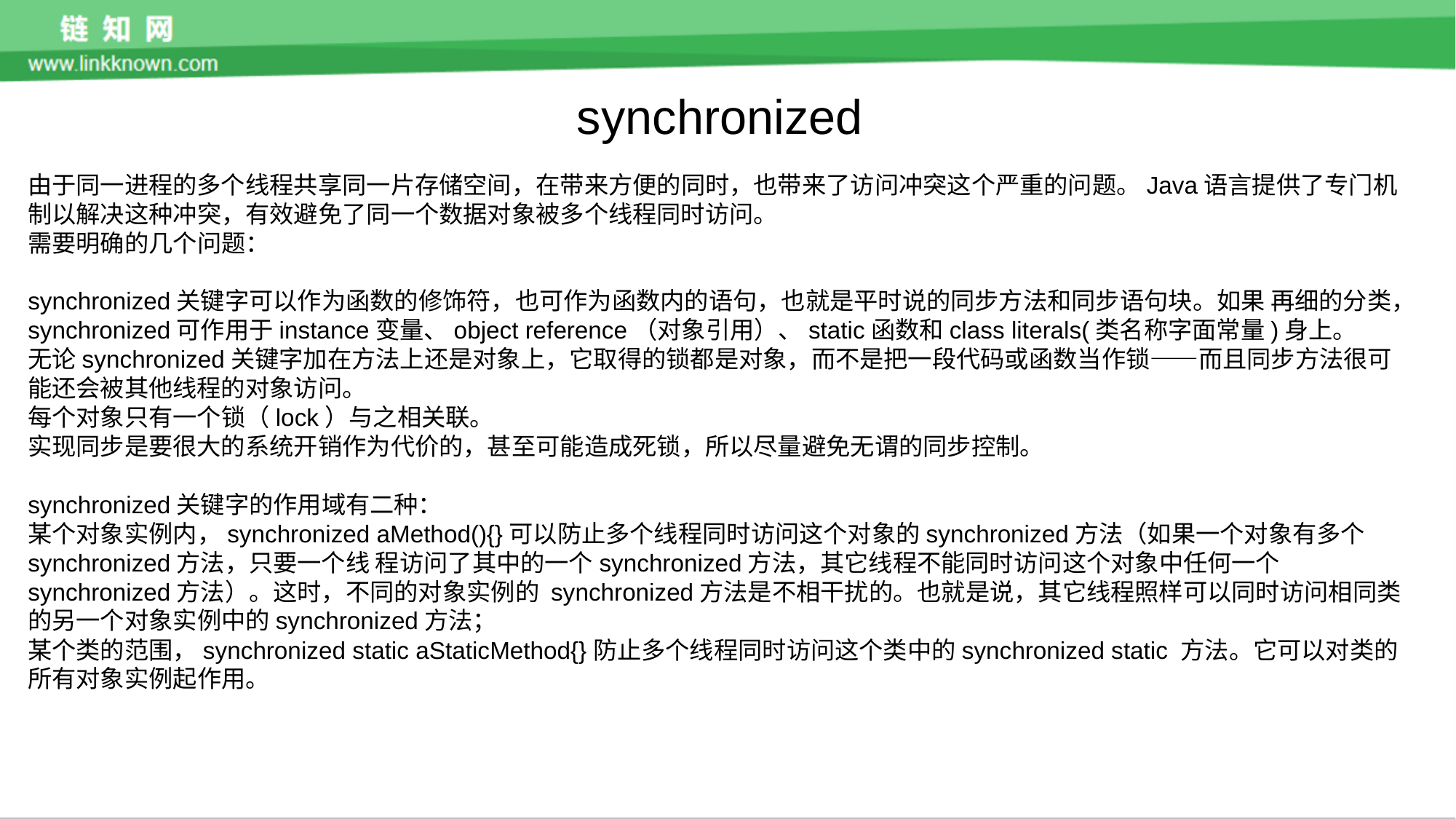

synchronized
由于同一进程的多个线程共享同一片存储空间，在带来方便的同时，也带来了访问冲突这个严重的问题。Java语言提供了专门机制以解决这种冲突，有效避免了同一个数据对象被多个线程同时访问。
需要明确的几个问题：

synchronized关键字可以作为函数的修饰符，也可作为函数内的语句，也就是平时说的同步方法和同步语句块。如果 再细的分类，synchronized可作用于instance变量、object reference（对象引用）、static函数和class literals(类名称字面常量)身上。
无论synchronized关键字加在方法上还是对象上，它取得的锁都是对象，而不是把一段代码或函数当作锁――而且同步方法很可能还会被其他线程的对象访问。
每个对象只有一个锁（lock）与之相关联。
实现同步是要很大的系统开销作为代价的，甚至可能造成死锁，所以尽量避免无谓的同步控制。

synchronized关键字的作用域有二种：
某个对象实例内，synchronized aMethod(){}可以防止多个线程同时访问这个对象的synchronized方法（如果一个对象有多个synchronized方法，只要一个线 程访问了其中的一个synchronized方法，其它线程不能同时访问这个对象中任何一个synchronized方法）。这时，不同的对象实例的 synchronized方法是不相干扰的。也就是说，其它线程照样可以同时访问相同类的另一个对象实例中的synchronized方法；
某个类的范围，synchronized static aStaticMethod{}防止多个线程同时访问这个类中的synchronized static 方法。它可以对类的所有对象实例起作用。